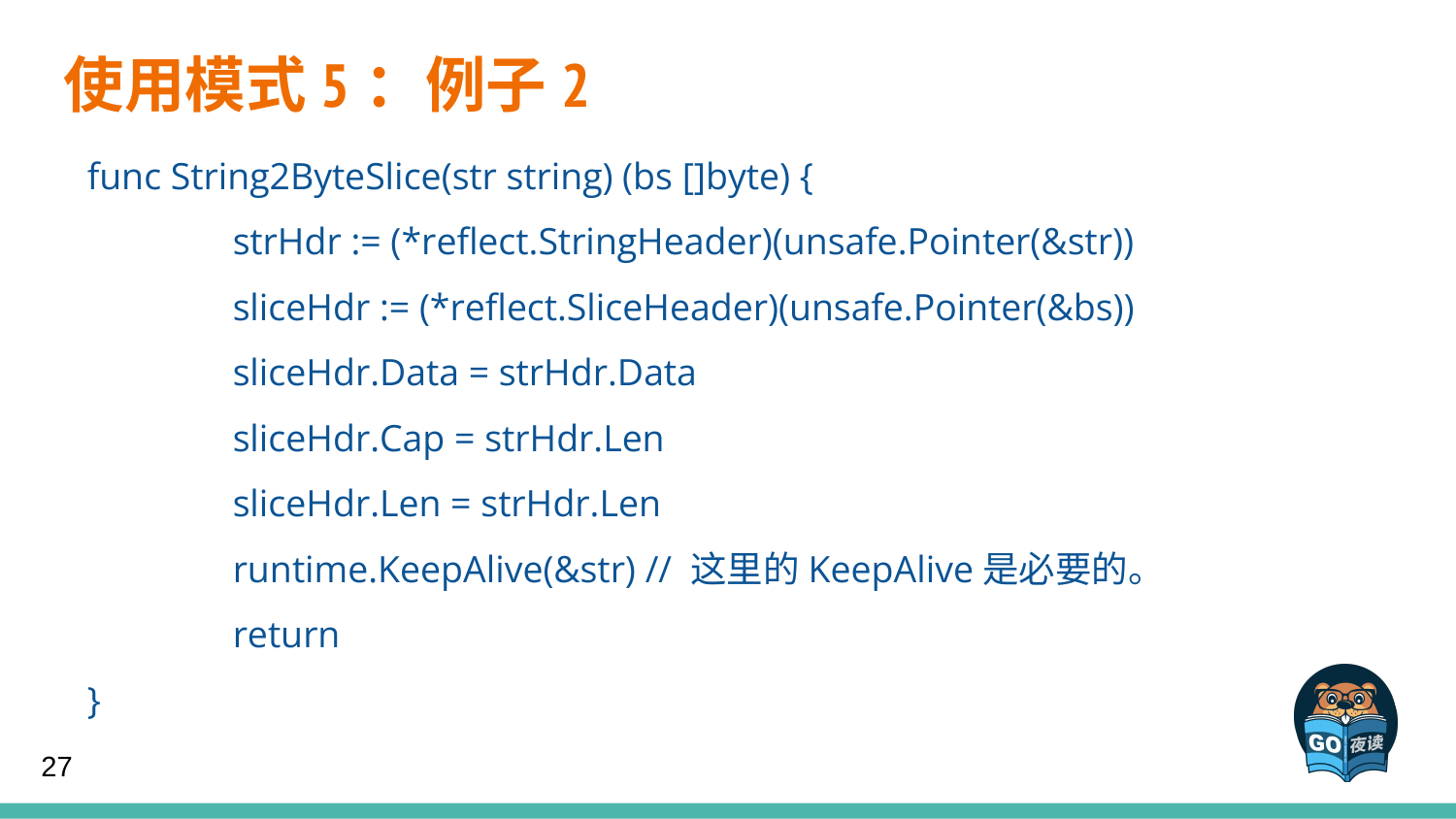

使用模式5：例子2
func String2ByteSlice(str string) (bs []byte) {
	strHdr := (*reflect.StringHeader)(unsafe.Pointer(&str))
	sliceHdr := (*reflect.SliceHeader)(unsafe.Pointer(&bs))
	sliceHdr.Data = strHdr.Data
	sliceHdr.Cap = strHdr.Len
	sliceHdr.Len = strHdr.Len
	runtime.KeepAlive(&str) // 这里的KeepAlive是必要的。
	return
}
27